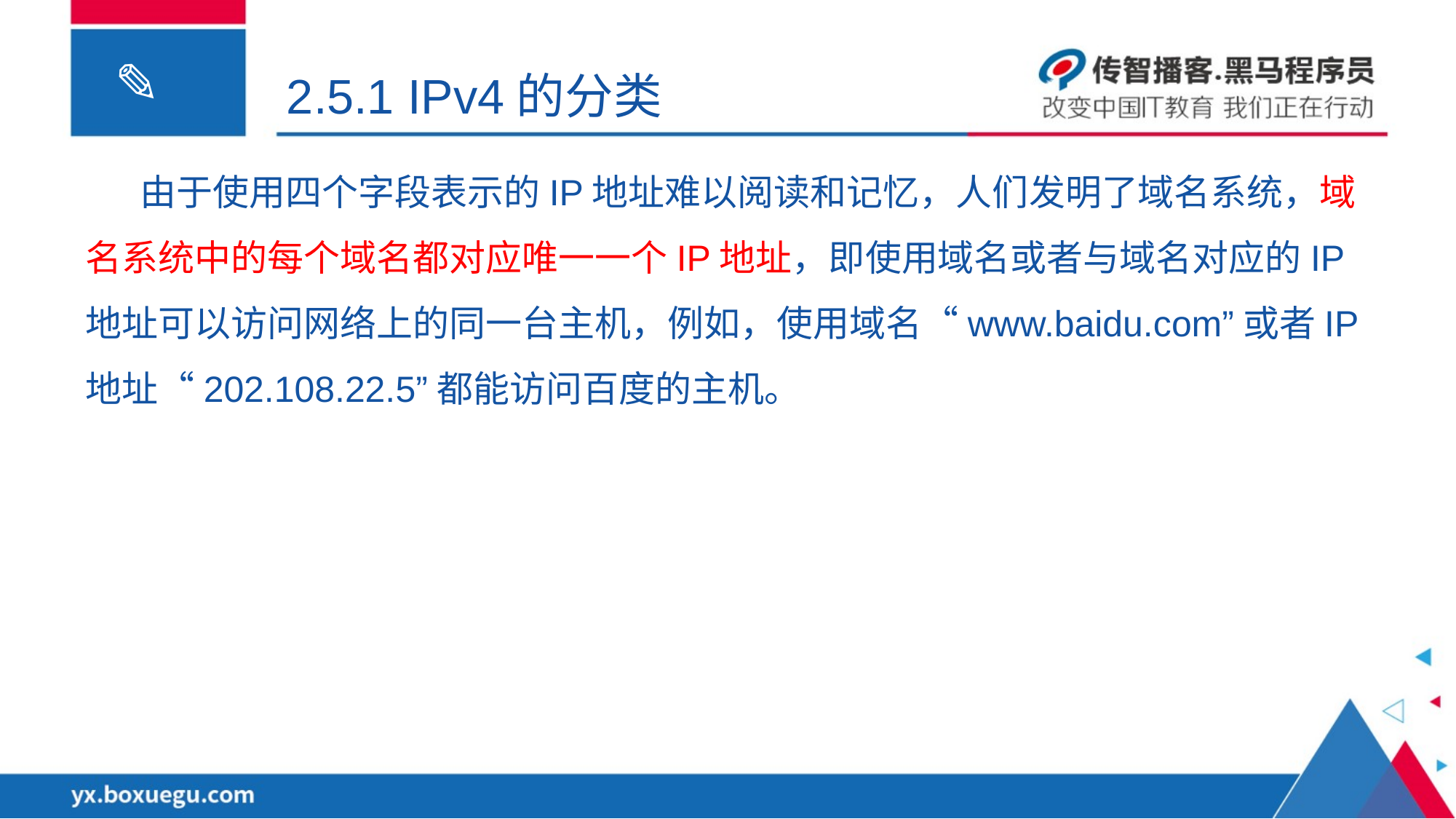

2.5.1 IPv4的分类
由于使用四个字段表示的IP地址难以阅读和记忆，人们发明了域名系统，域名系统中的每个域名都对应唯一一个IP地址，即使用域名或者与域名对应的IP地址可以访问网络上的同一台主机，例如，使用域名“www.baidu.com”或者IP地址“202.108.22.5”都能访问百度的主机。